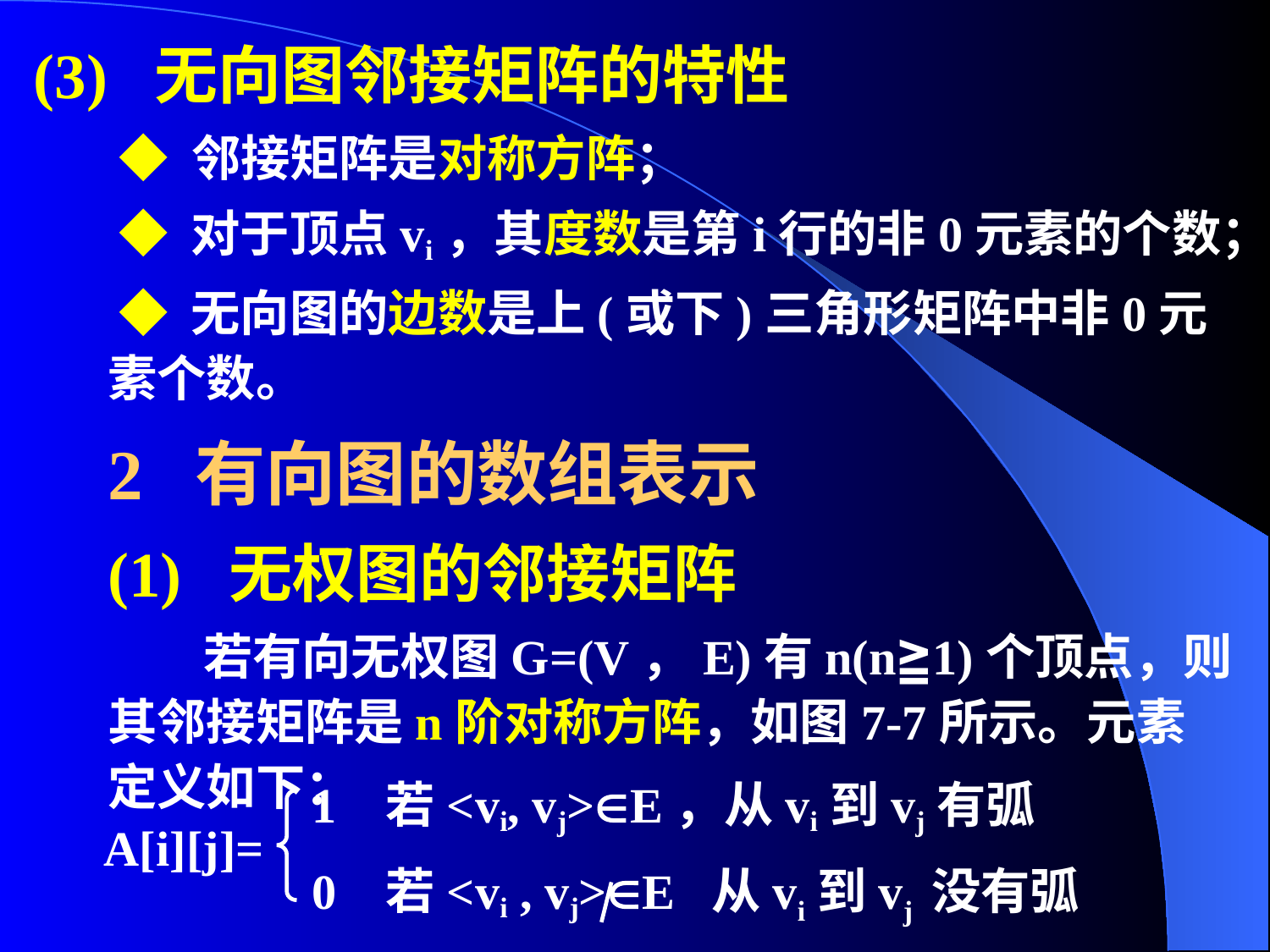

(3)  无向图邻接矩阵的特性
 ◆ 邻接矩阵是对称方阵；
 ◆ 对于顶点vi，其度数是第i行的非0元素的个数；
 ◆ 无向图的边数是上(或下)三角形矩阵中非0元素个数。
2  有向图的数组表示
(1)  无权图的邻接矩阵
         若有向无权图G=(V，E)有n(n≧1)个顶点，则其邻接矩阵是n阶对称方阵，如图7-7所示。元素定义如下：
1   若<vi, vj>∈E，从vi到vj有弧

A[i][j]=
0   若<vi , vj>∈E  从vi到vj 没有弧